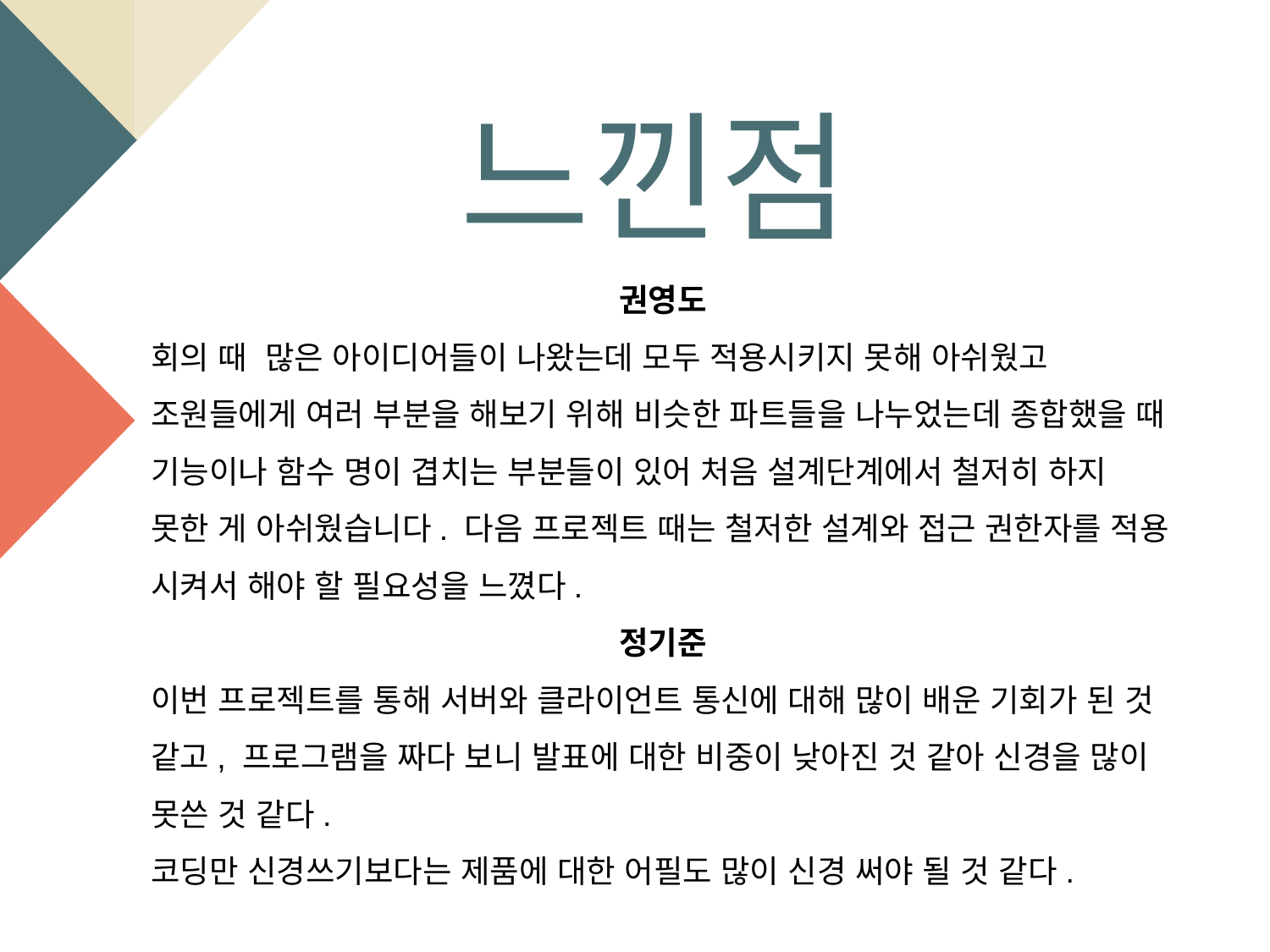

느낀점
권영도
회의 때  많은 아이디어들이 나왔는데 모두 적용시키지 못해 아쉬웠고
조원들에게 여러 부분을 해보기 위해 비슷한 파트들을 나누었는데 종합했을 때 기능이나 함수 명이 겹치는 부분들이 있어 처음 설계단계에서 철저히 하지 못한 게 아쉬웠습니다. 다음 프로젝트 때는 철저한 설계와 접근 권한자를 적용 시켜서 해야 할 필요성을 느꼈다.
정기준
이번 프로젝트를 통해 서버와 클라이언트 통신에 대해 많이 배운 기회가 된 것 같고, 프로그램을 짜다 보니 발표에 대한 비중이 낮아진 것 같아 신경을 많이 못쓴 것 같다.
코딩만 신경쓰기보다는 제품에 대한 어필도 많이 신경 써야 될 것 같다.